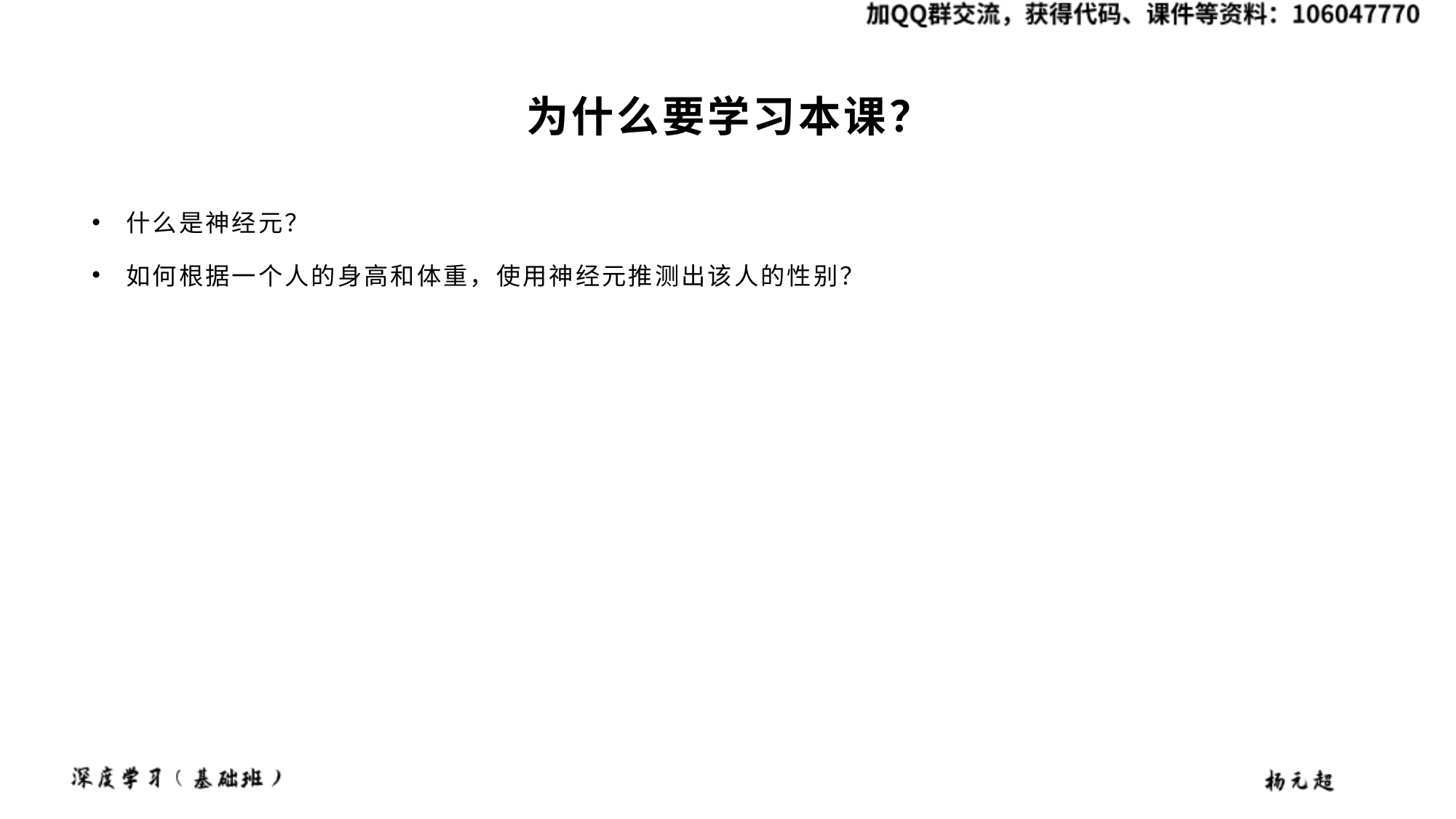

# 为什么要学习本课？
什么是神经元？
如何根据一个人的身高和体重，使用神经元推测出该人的性别？